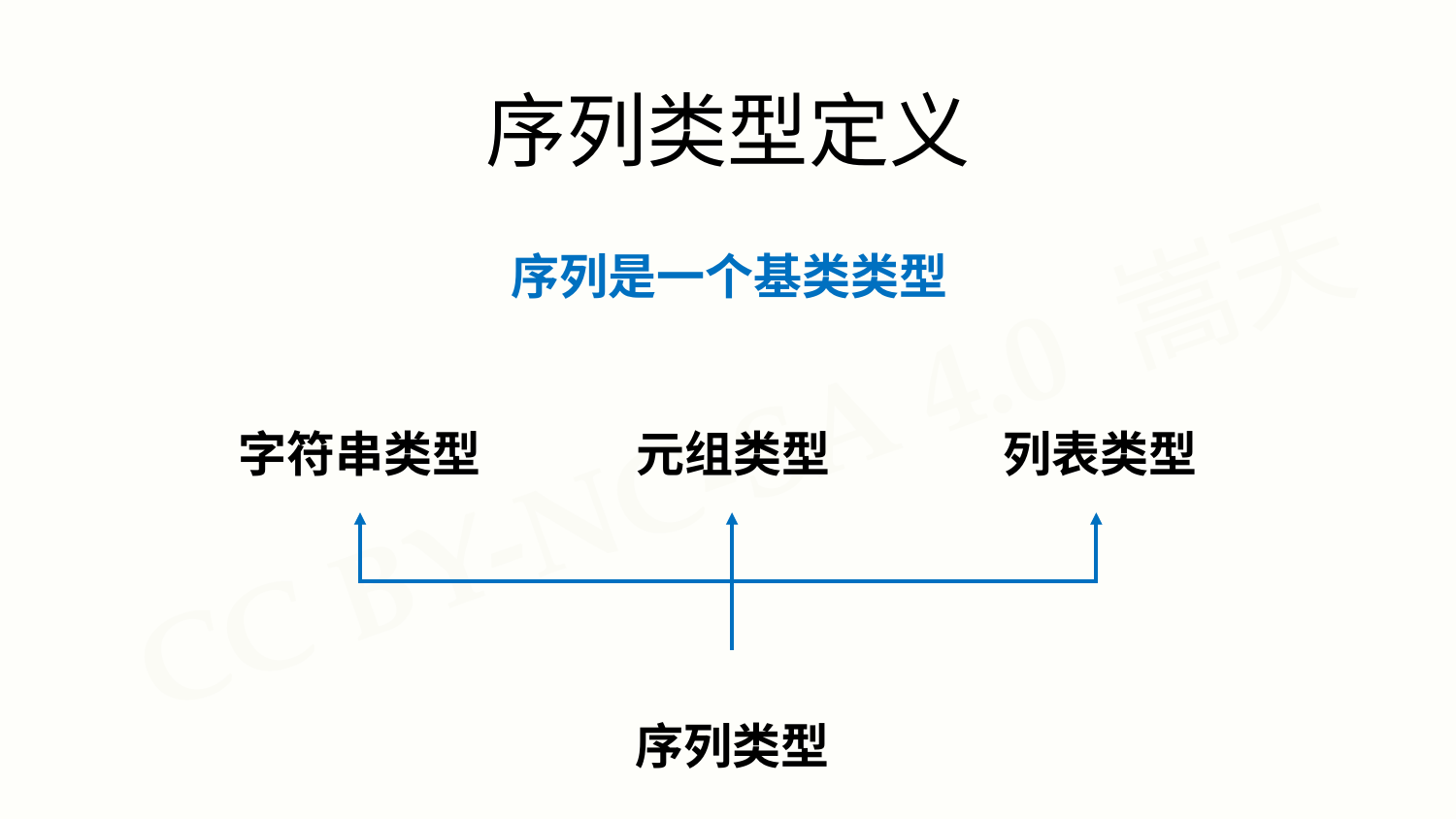

序列类型定义
序列是一个基类类型
字符串类型
元组类型
列表类型
序列类型